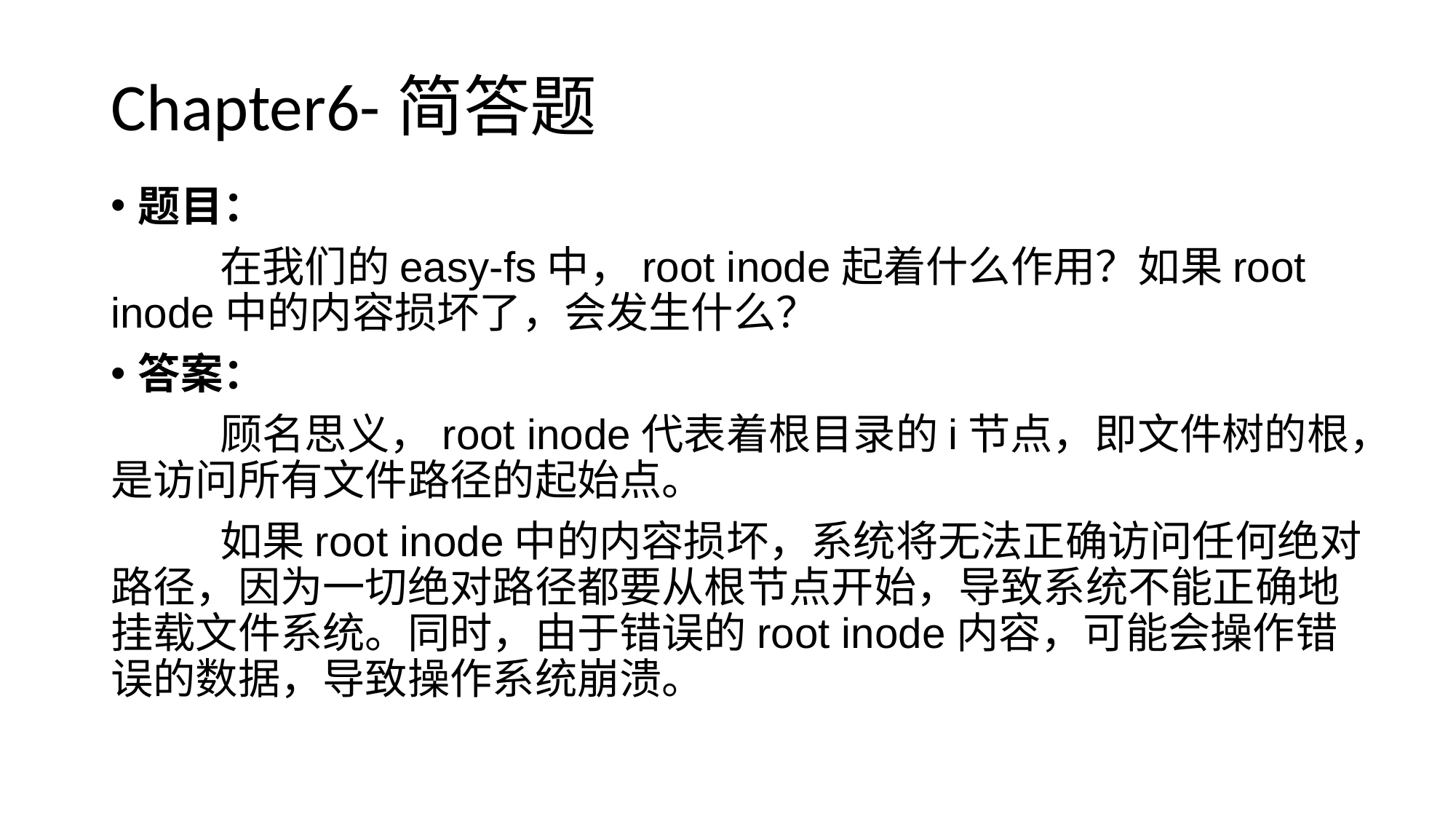

# Chapter6-简答题
题目：
	在我们的easy-fs中，root inode起着什么作用？如果root inode中的内容损坏了，会发生什么？
答案：
	顾名思义，root inode代表着根目录的i节点，即文件树的根，是访问所有文件路径的起始点。
​	如果root inode中的内容损坏，系统将无法正确访问任何绝对路径，因为一切绝对路径都要从根节点开始，导致系统不能正确地挂载文件系统。同时，由于错误的root inode内容，可能会操作错误的数据，导致操作系统崩溃。